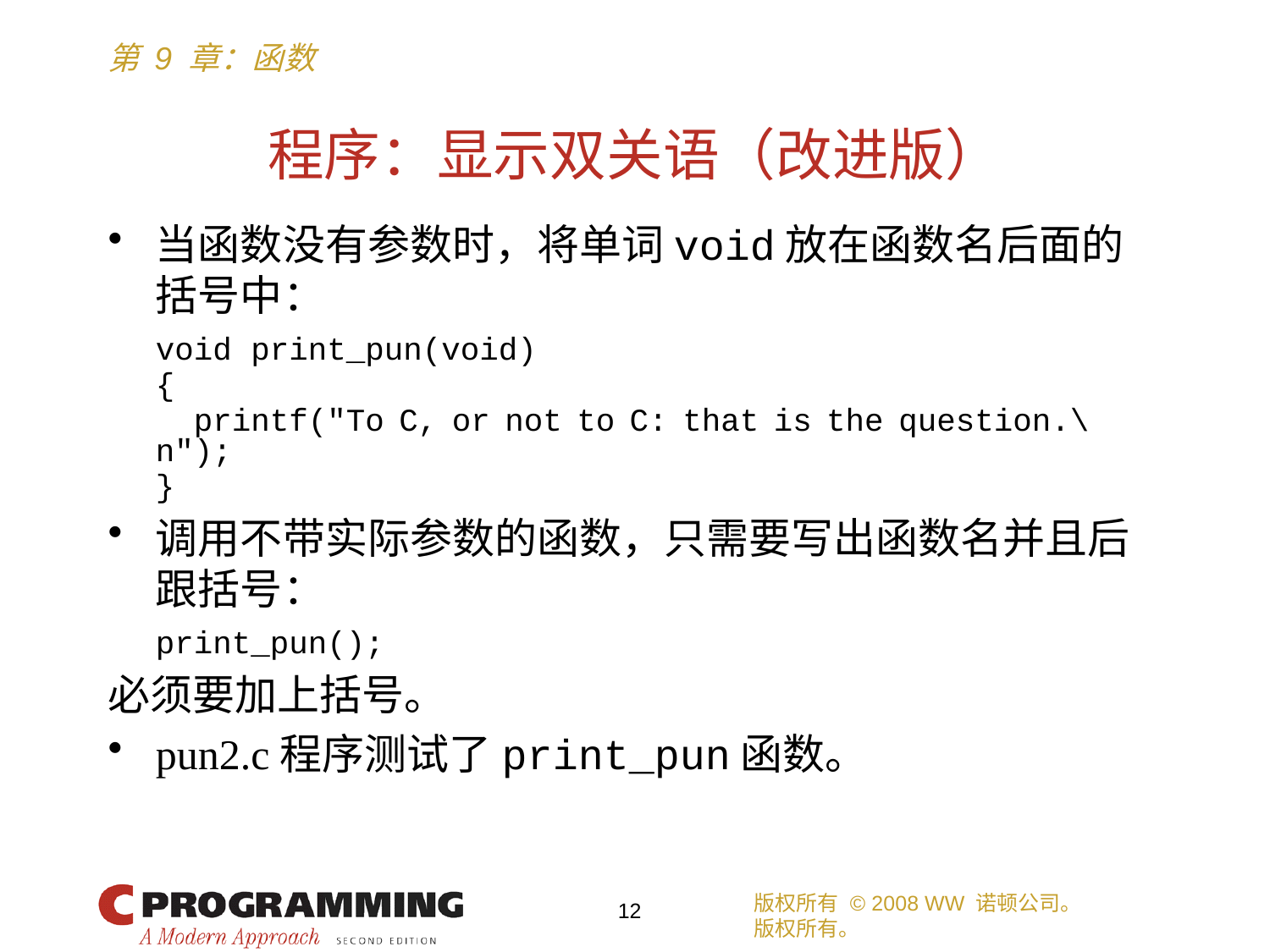

# 程序：显示双关语（改进版）
当函数没有参数时，将单词void放在函数名后面的括号中：
	void print_pun(void)
	{
	  printf("To C, or not to C: that is the question.\n");
	}
调用不带实际参数的函数，只需要写出函数名并且后跟括号：
	print_pun();
必须要加上括号。
pun2.c程序测试了print_pun函数。
版权所有 © 2008 WW 诺顿公司。
版权所有。
12